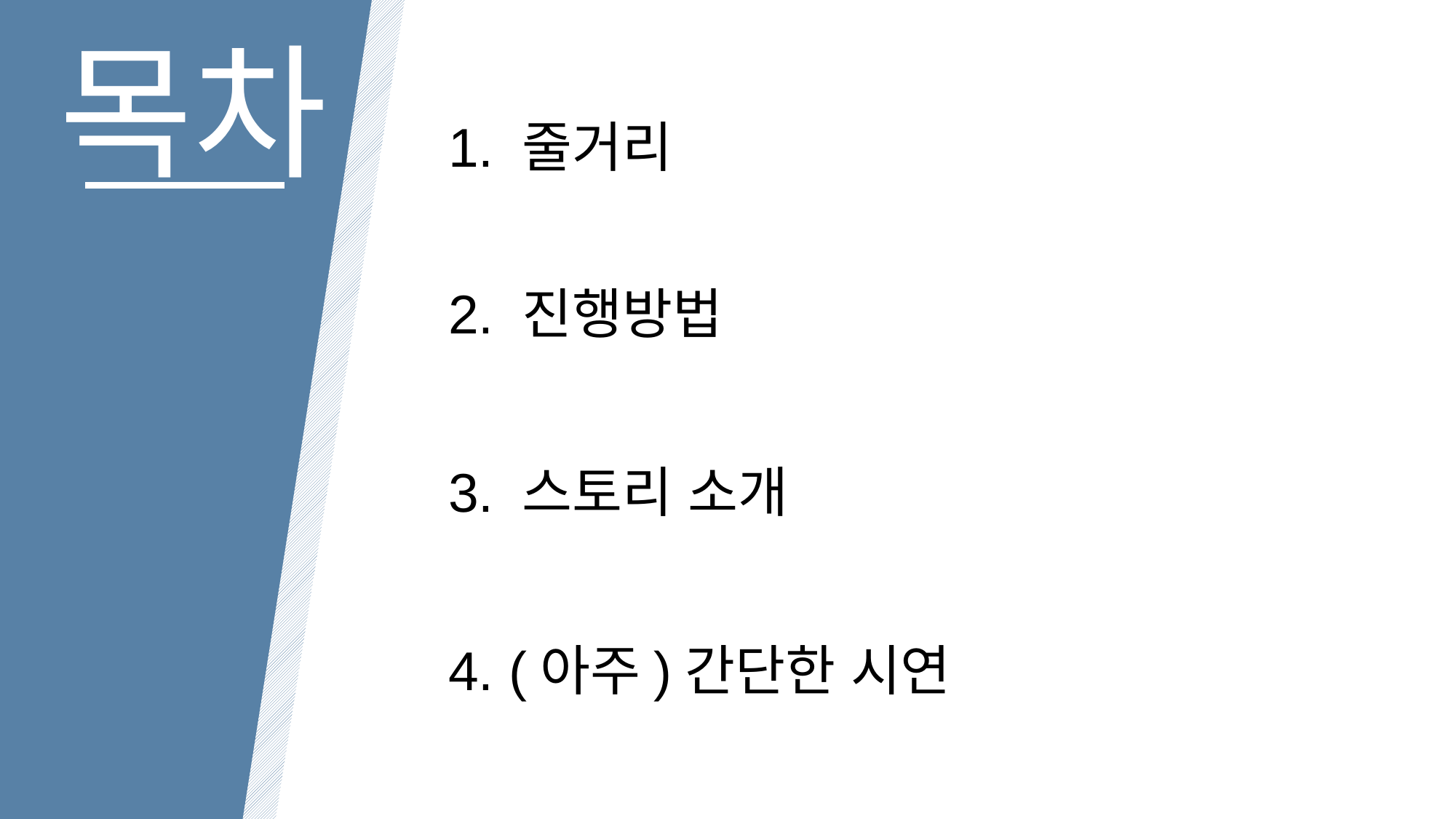

목차
1. 줄거리
2. 진행방법
3. 스토리 소개
4. (아주)간단한 시연